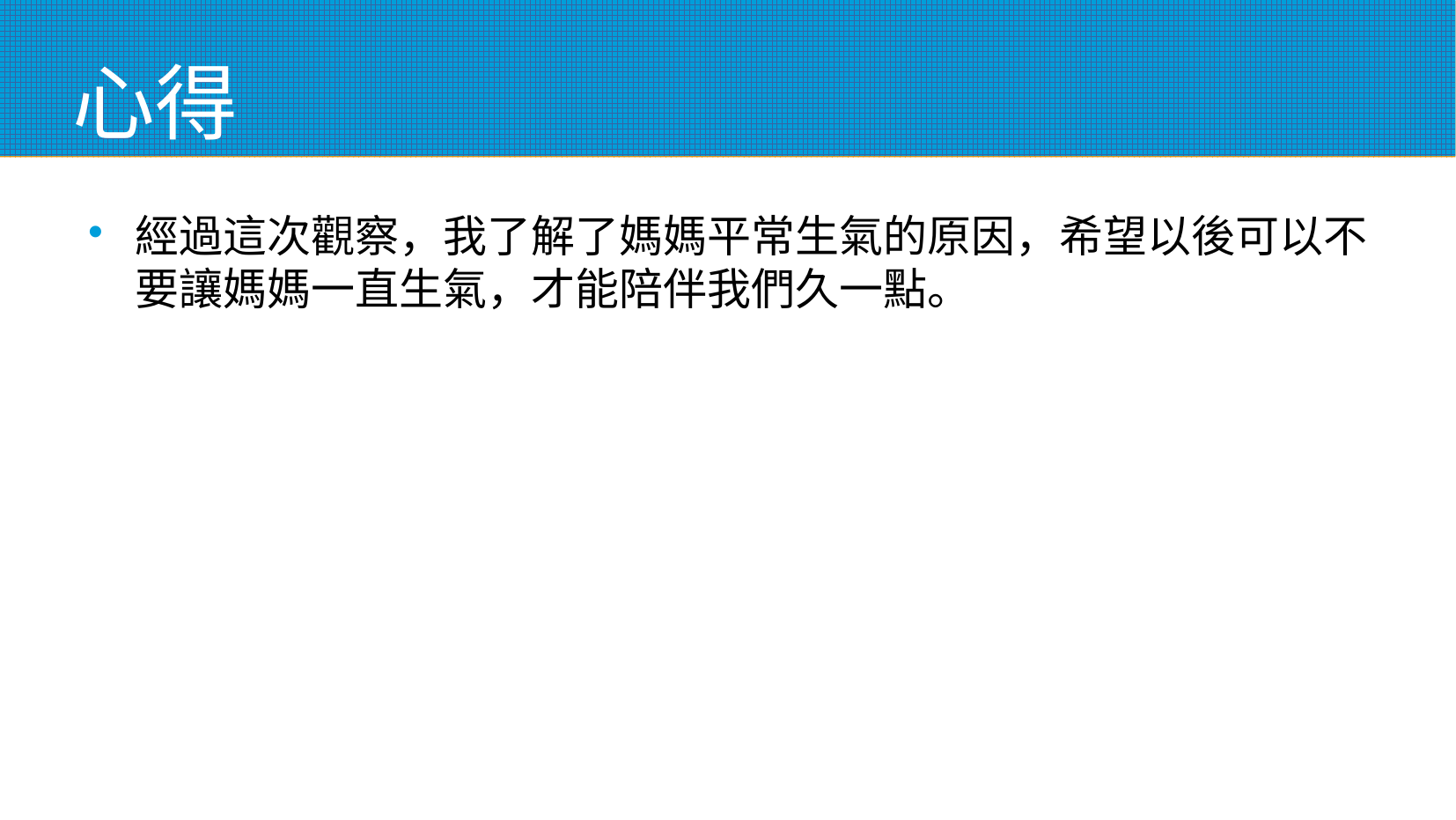

心得
經過這次觀察，我了解了媽媽平常生氣的原因，希望以後可以不要讓媽媽一直生氣，才能陪伴我們久一點。